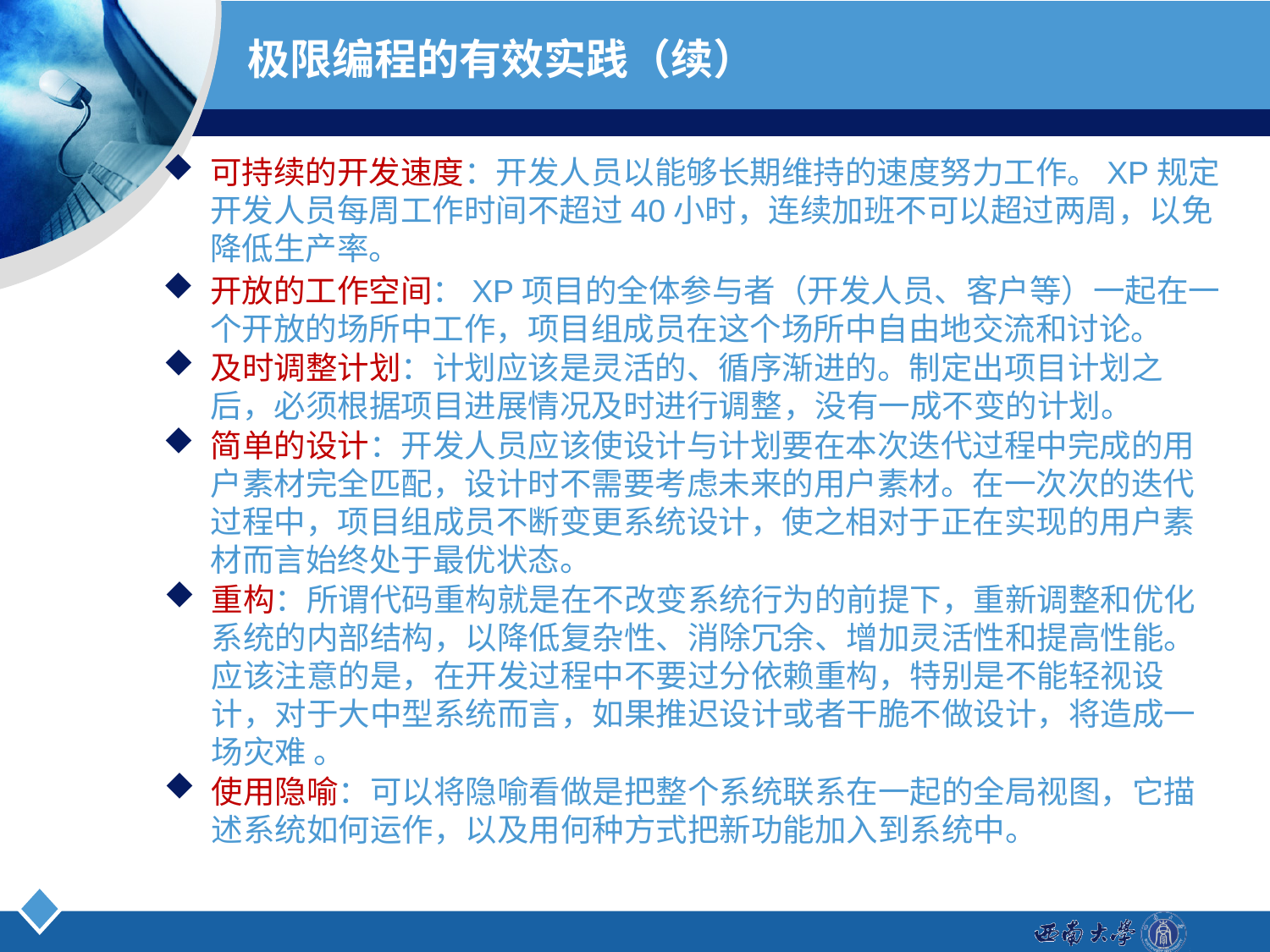

# 极限编程的有效实践（续）
可持续的开发速度：开发人员以能够长期维持的速度努力工作。XP规定开发人员每周工作时间不超过40小时，连续加班不可以超过两周，以免降低生产率。
开放的工作空间：XP项目的全体参与者（开发人员、客户等）一起在一个开放的场所中工作，项目组成员在这个场所中自由地交流和讨论。
及时调整计划：计划应该是灵活的、循序渐进的。制定出项目计划之后，必须根据项目进展情况及时进行调整，没有一成不变的计划。
简单的设计：开发人员应该使设计与计划要在本次迭代过程中完成的用户素材完全匹配，设计时不需要考虑未来的用户素材。在一次次的迭代过程中，项目组成员不断变更系统设计，使之相对于正在实现的用户素材而言始终处于最优状态。
重构：所谓代码重构就是在不改变系统行为的前提下，重新调整和优化系统的内部结构，以降低复杂性、消除冗余、增加灵活性和提高性能。应该注意的是，在开发过程中不要过分依赖重构，特别是不能轻视设计，对于大中型系统而言，如果推迟设计或者干脆不做设计，将造成一场灾难 。
使用隐喻：可以将隐喻看做是把整个系统联系在一起的全局视图，它描述系统如何运作，以及用何种方式把新功能加入到系统中。